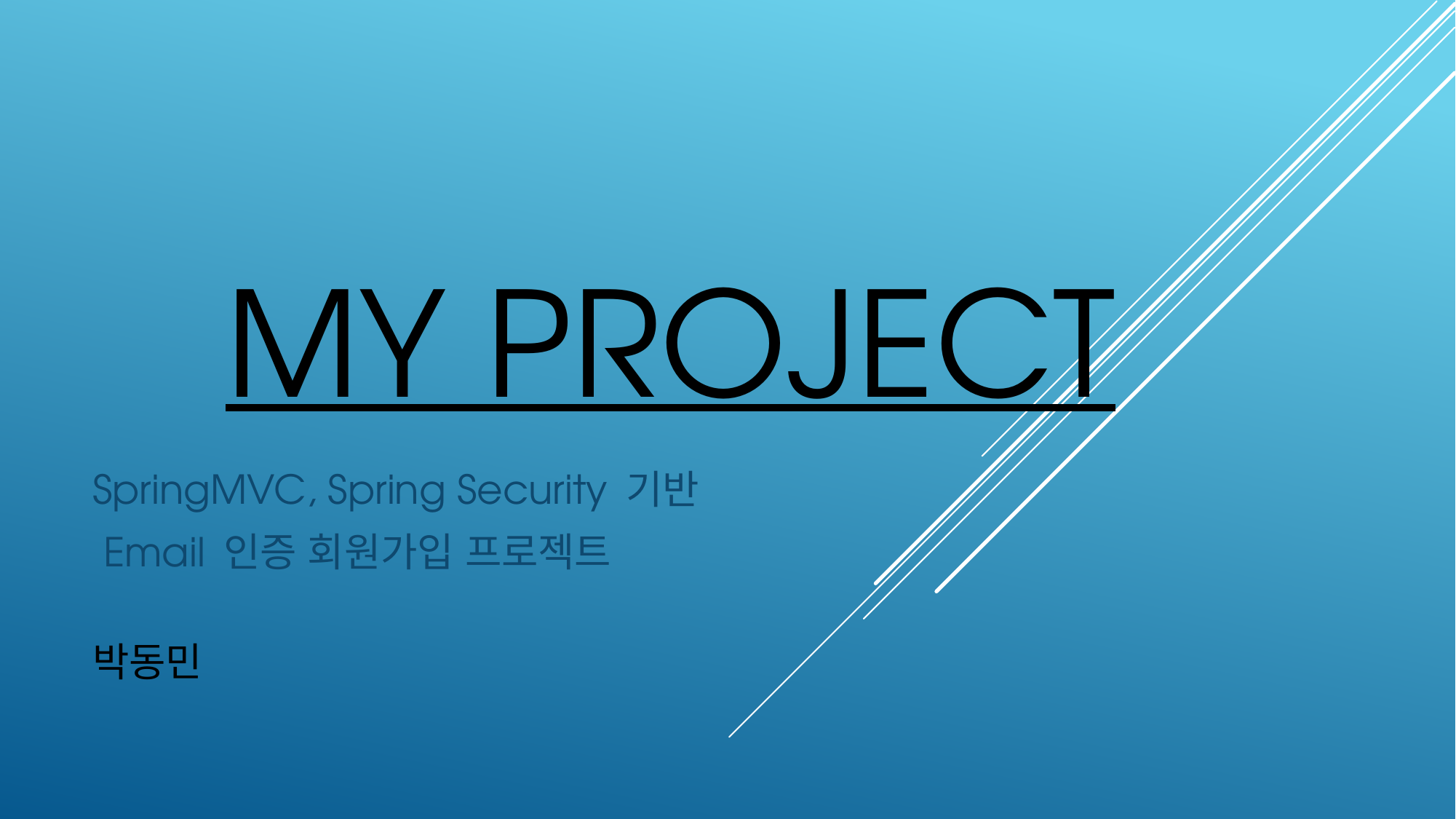

# MY PROJECT
SpringMVC, Spring Security 기반
 Email 인증 회원가입 프로젝트
박동민